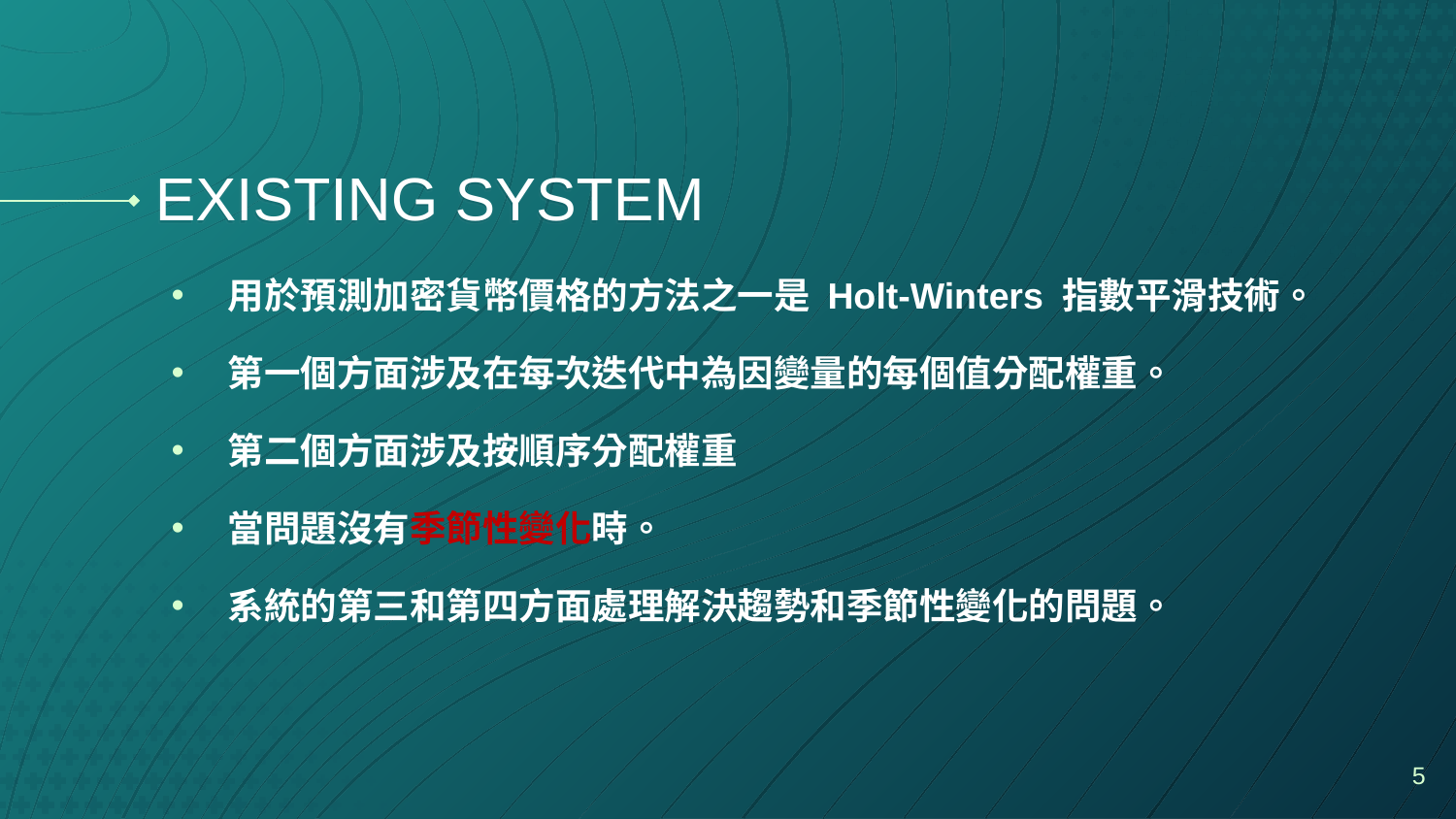

# EXISTING SYSTEM
用於預測加密貨幣價格的方法之一是 Holt-Winters 指數平滑技術。
第一個方面涉及在每次迭代中為因變量的每個值分配權重。
第二個方面涉及按順序分配權重
當問題沒有季節性變化時。
系統的第三和第四方面處理解決趨勢和季節性變化的問題。
5